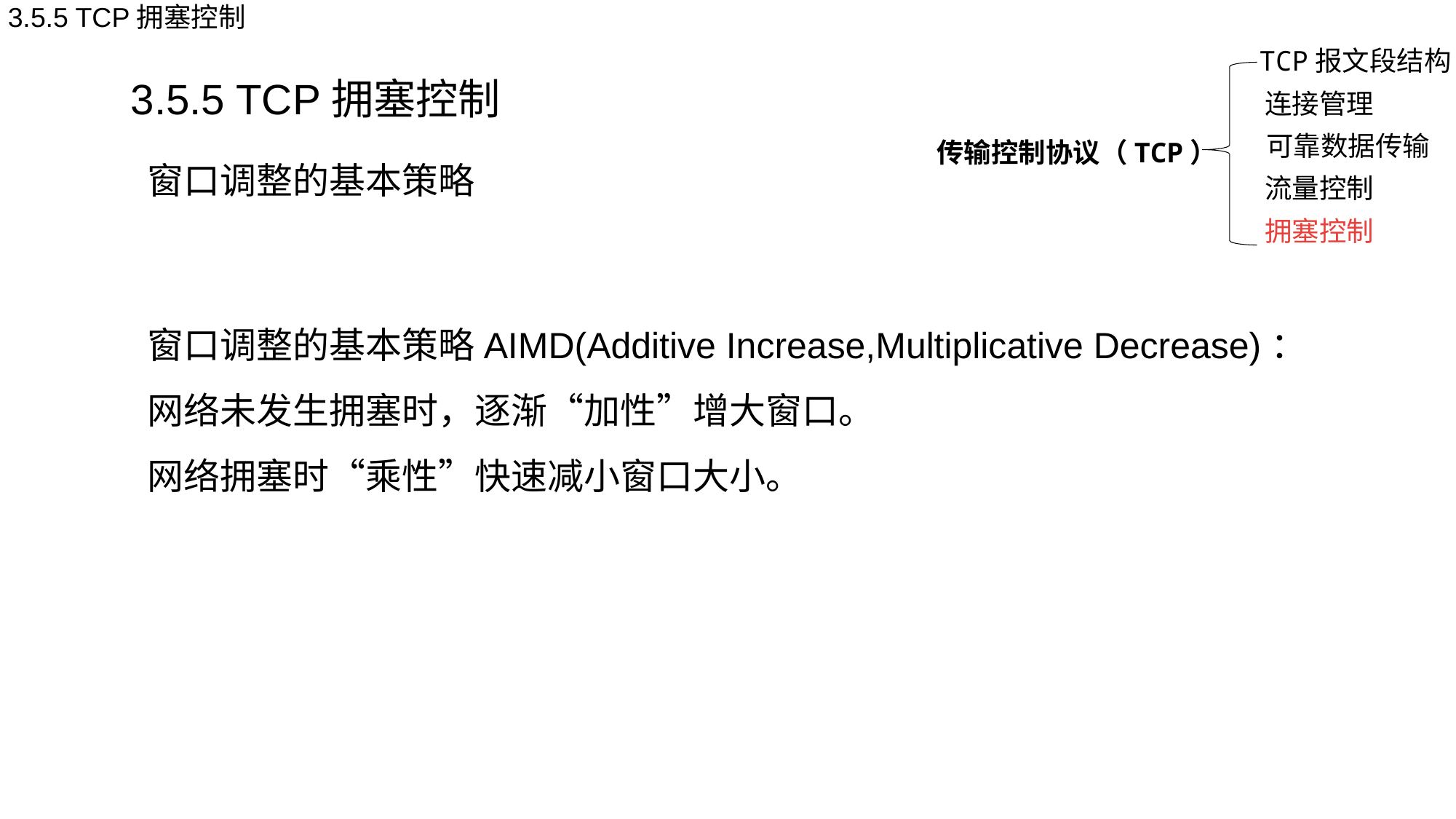

3.5.5 TCP拥塞控制
TCP报文段结构

连接管理
传输控制协议（TCP）
可靠数据传输
流量控制
拥塞控制
3.5.5 TCP拥塞控制
窗口调整的基本策略
窗口调整的基本策略AIMD(Additive Increase,Multiplicative Decrease)：
网络未发生拥塞时，逐渐“加性”增大窗口。
网络拥塞时“乘性”快速减小窗口大小。